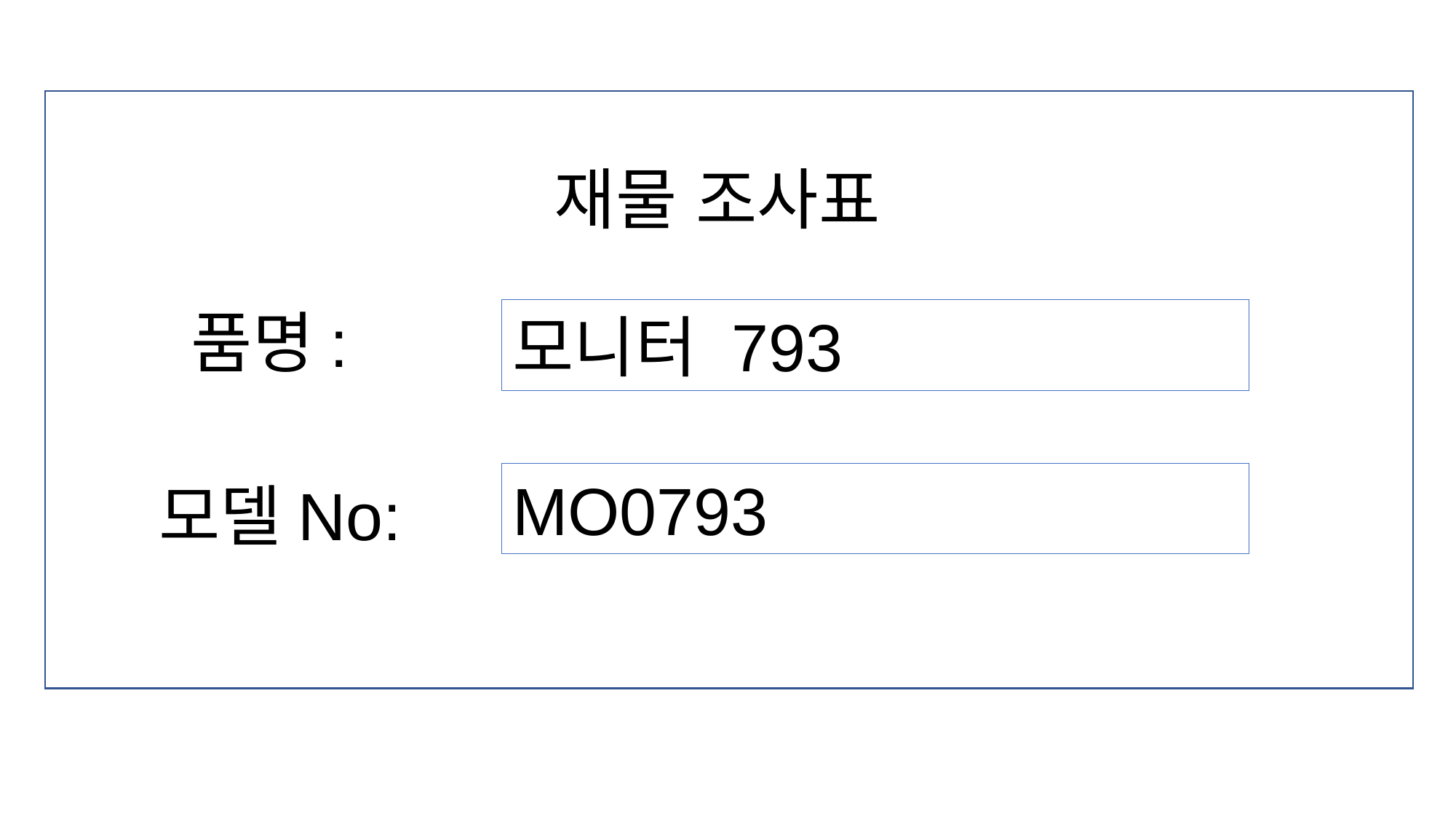

재물 조사표
품명:
모니터 793
MO0793
모델No: